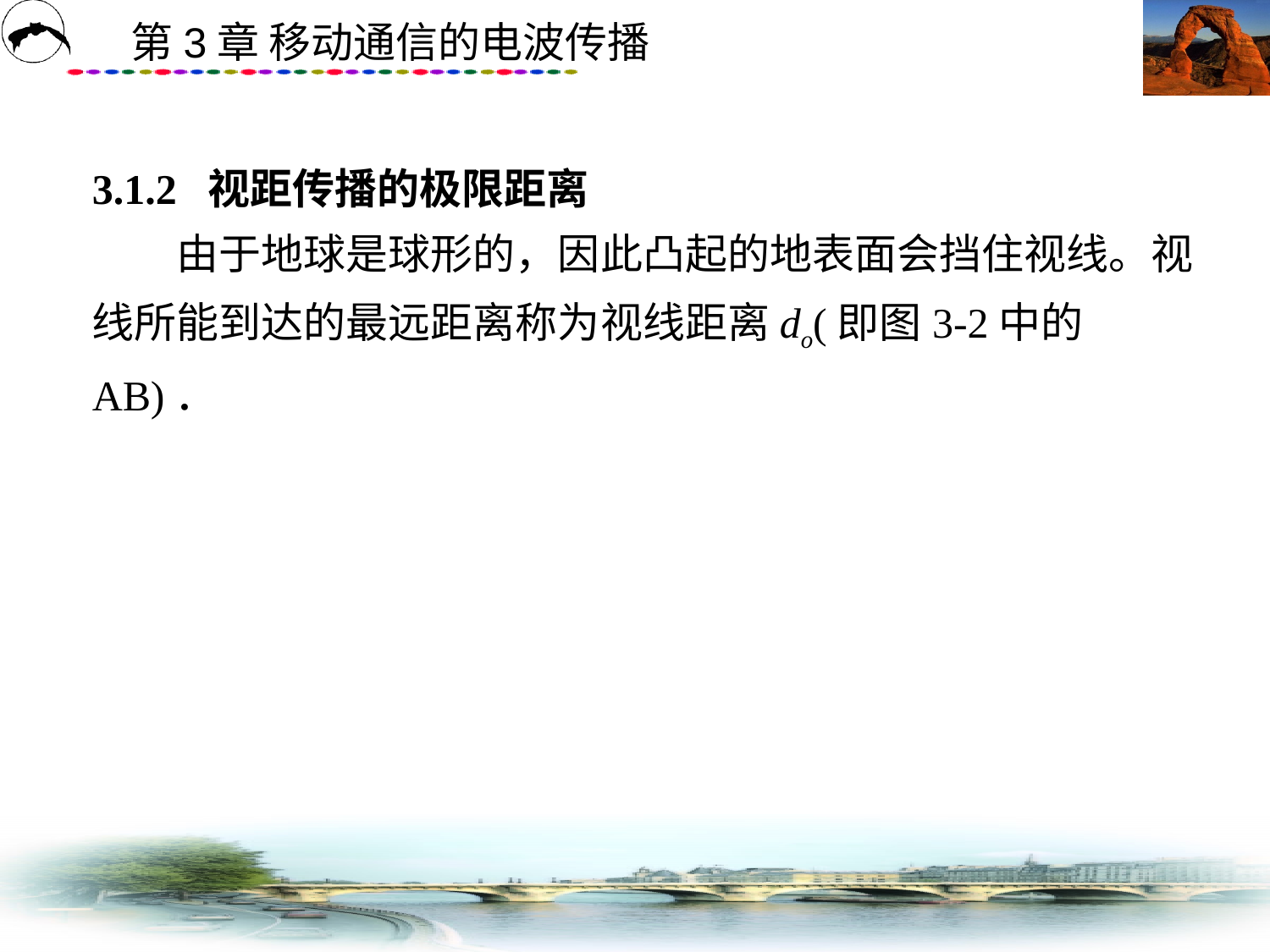

# 3.1.2  视距传播的极限距离 　　由于地球是球形的，因此凸起的地表面会挡住视线。视线所能到达的最远距离称为视线距离do(即图3-2中的AB)．